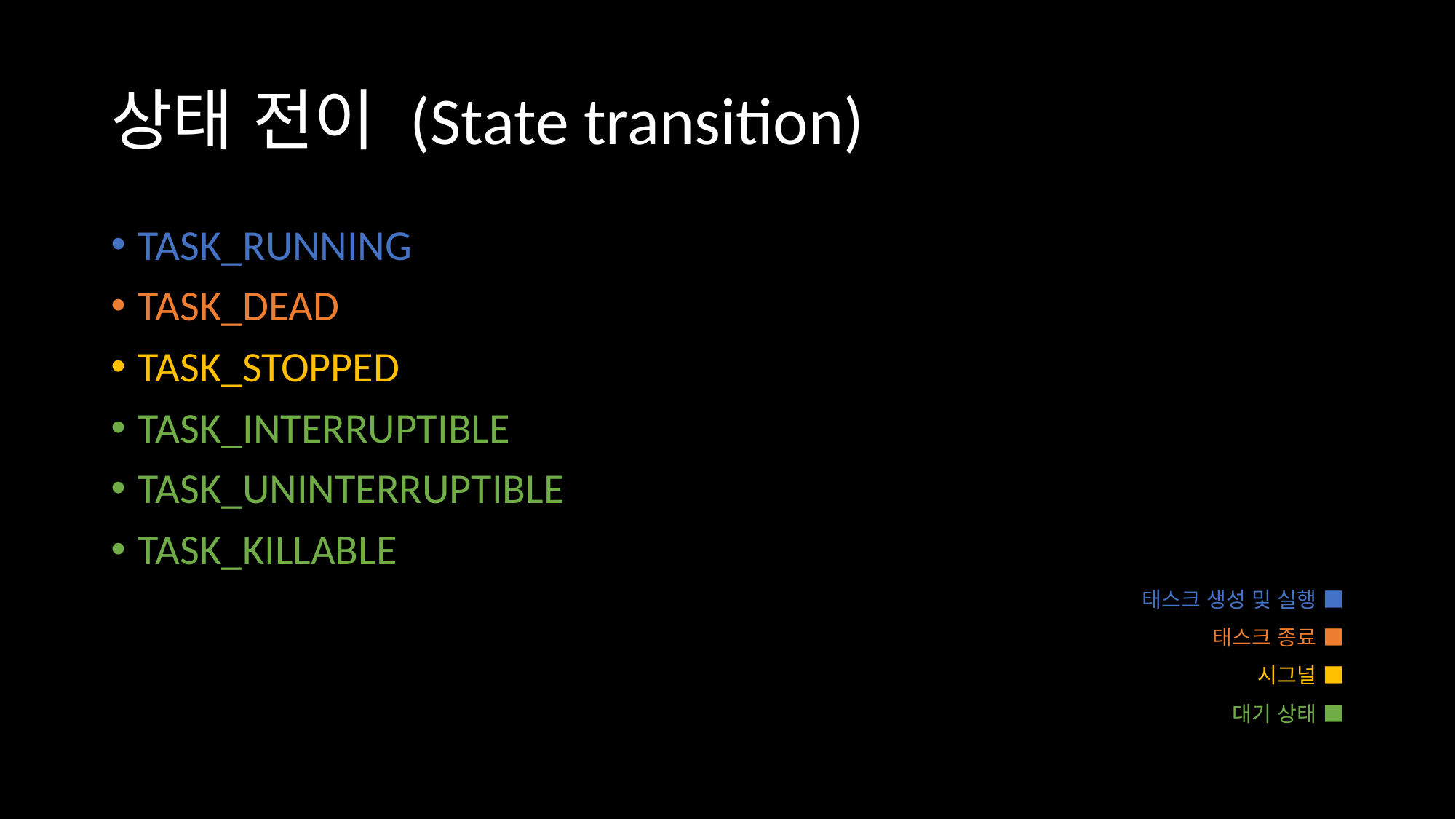

# 상태 전이 (State transition)
TASK_RUNNING
TASK_DEAD
TASK_STOPPED
TASK_INTERRUPTIBLE
TASK_UNINTERRUPTIBLE
TASK_KILLABLE
태스크 생성 및 실행 ■
태스크 종료 ■
시그널 ■
대기 상태 ■